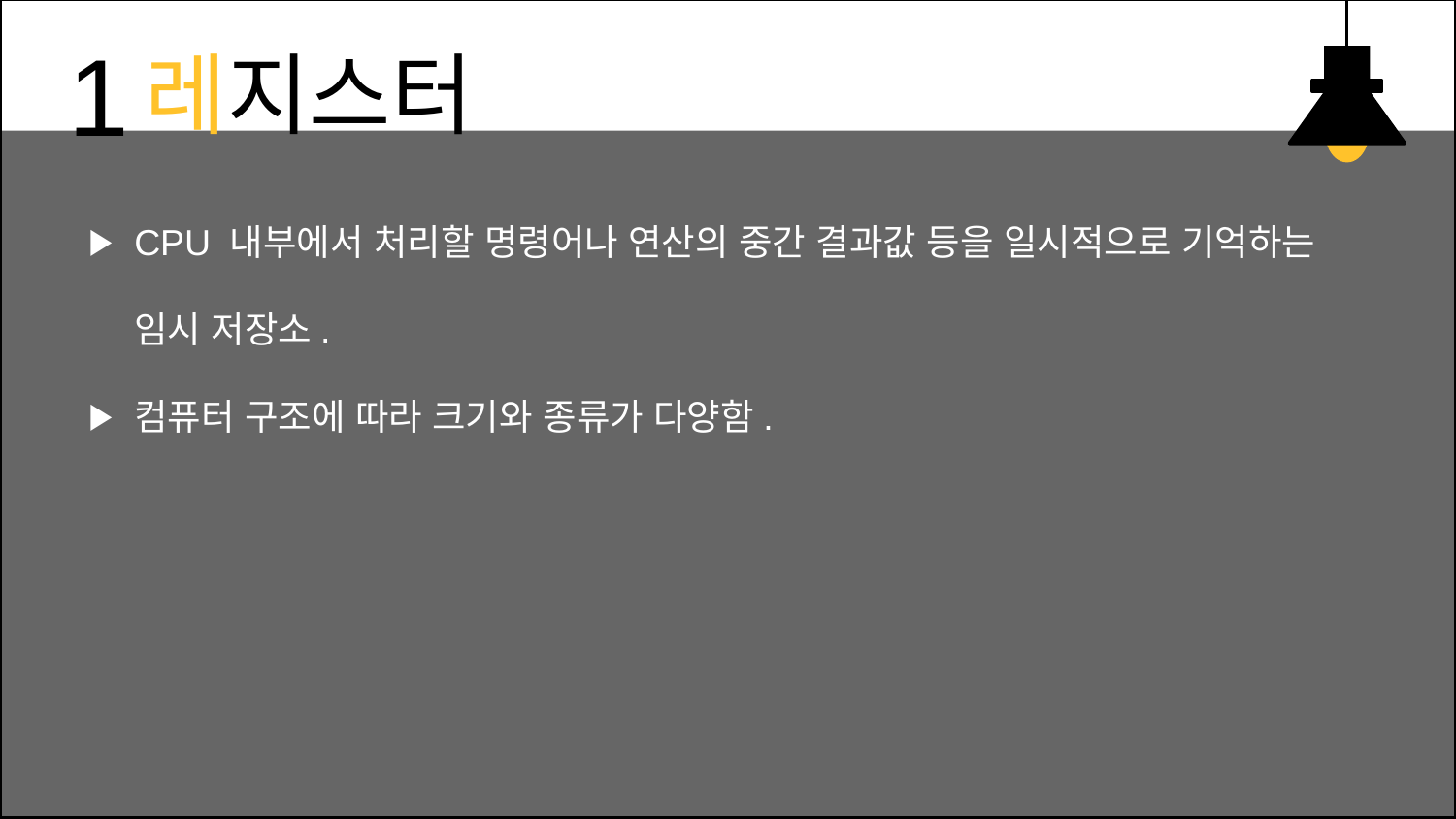

1
레지스터
CPU 내부에서 처리할 명령어나 연산의 중간 결과값 등을 일시적으로 기억하는 임시 저장소.
컴퓨터 구조에 따라 크기와 종류가 다양함.